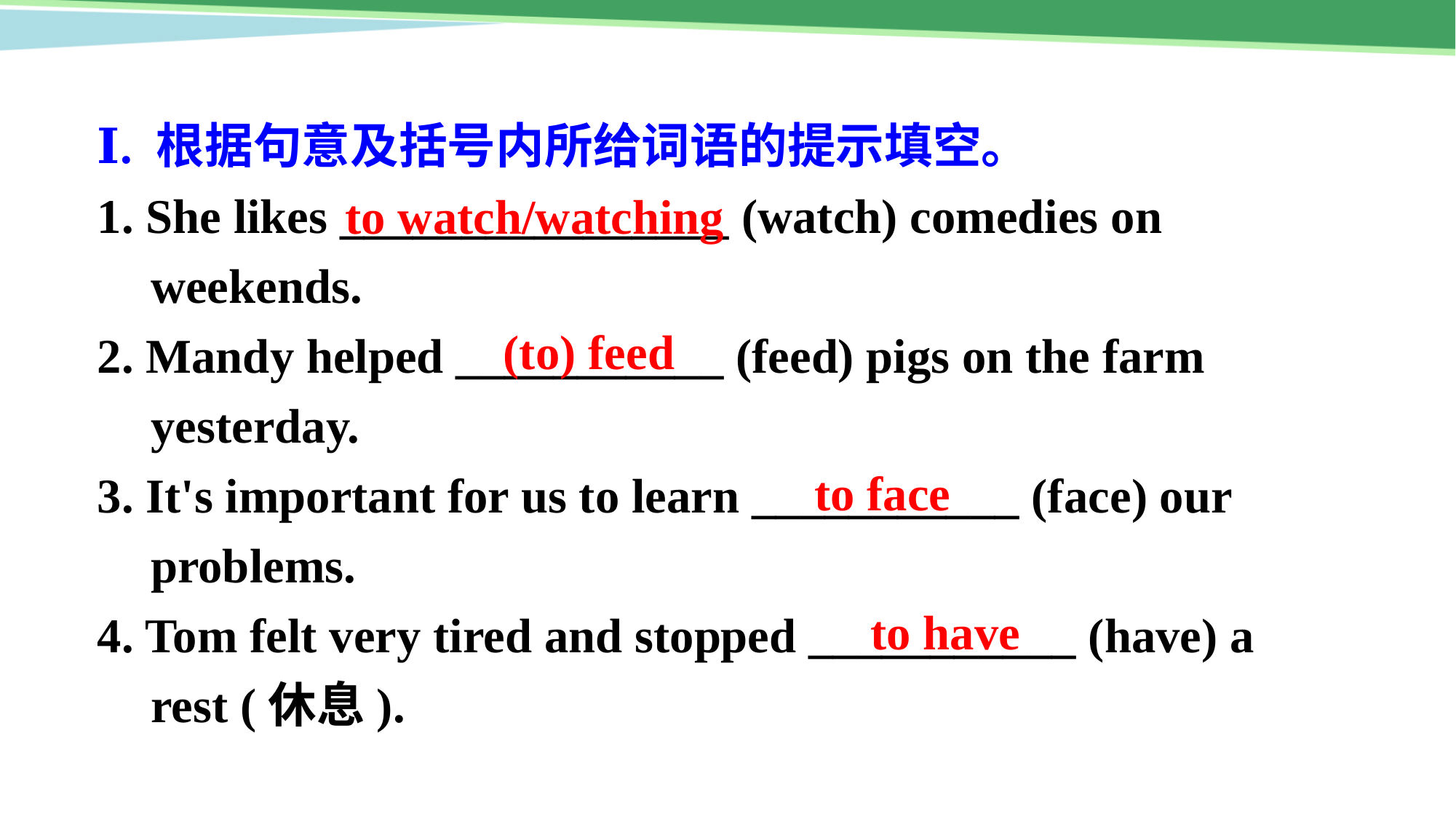

Ⅰ. 根据句意及括号内所给词语的提示填空。
1. She likes ________________ (watch) comedies on weekends.
2. Mandy helped ___________ (feed) pigs on the farm yesterday.
3. It's important for us to learn ___________ (face) our problems.
4. Tom felt very tired and stopped ___________ (have) a rest (休息).
to watch/watching
(to) feed
to face
to have